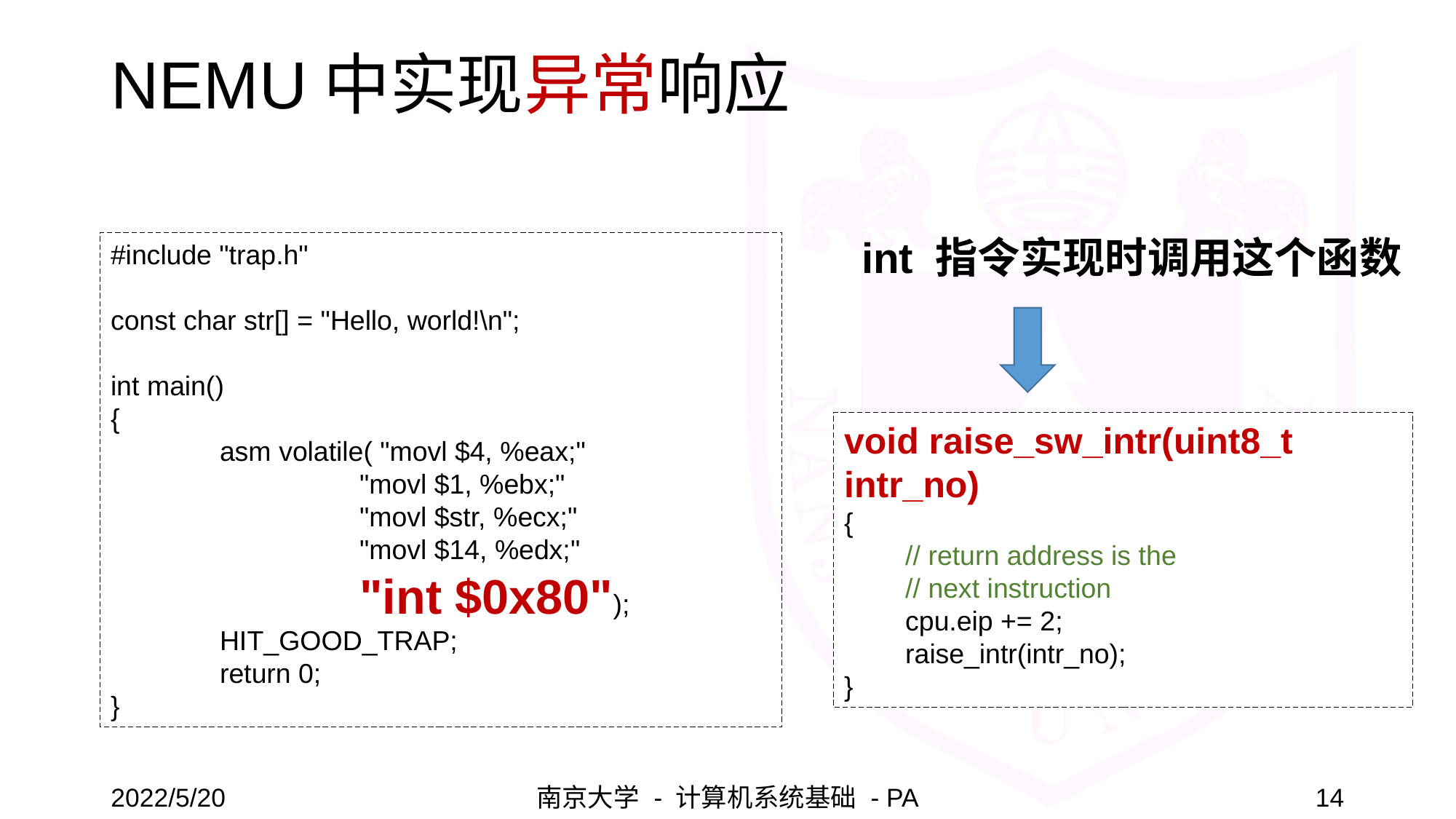

# NEMU中实现异常响应
int 指令实现时调用这个函数
#include "trap.h"

const char str[] = "Hello, world!\n";

int main()
{
	asm volatile( "movl $4, %eax;"
		    "movl $1, %ebx;"
		    "movl $str, %ecx;"
		    "movl $14, %edx;"
		    "int $0x80");
	HIT_GOOD_TRAP;
	return 0;
}

void raise_sw_intr(uint8_t intr_no)
{
        // return address is the
        // next instruction
        cpu.eip += 2;
        raise_intr(intr_no);
}
2022/5/20
南京大学 - 计算机系统基础 - PA
14